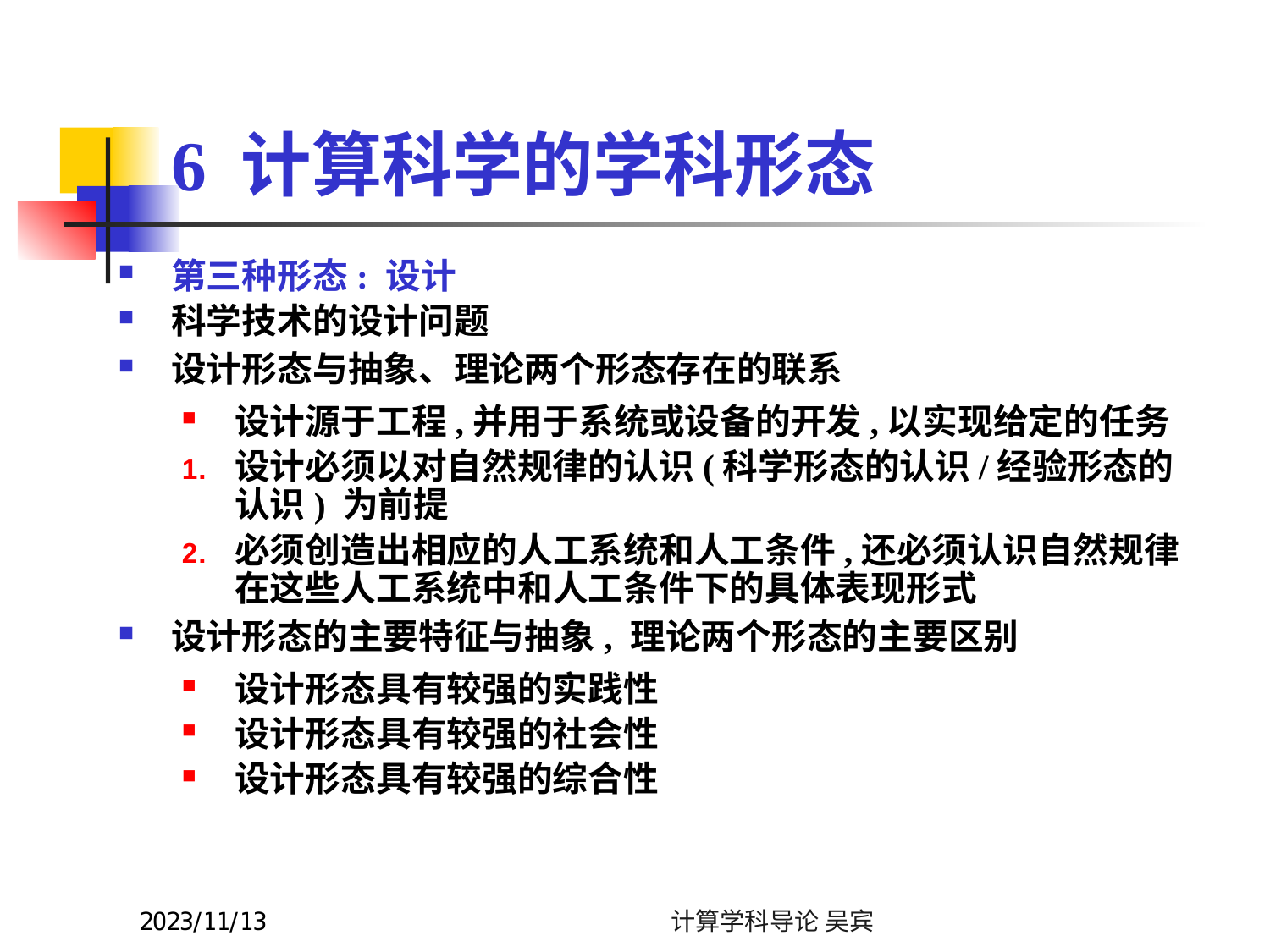

# 6 计算科学的学科形态
第三种形态: 设计
科学技术的设计问题
设计形态与抽象、理论两个形态存在的联系
设计源于工程,并用于系统或设备的开发,以实现给定的任务
设计必须以对自然规律的认识(科学形态的认识/经验形态的认识) 为前提
必须创造出相应的人工系统和人工条件,还必须认识自然规律在这些人工系统中和人工条件下的具体表现形式
设计形态的主要特征与抽象, 理论两个形态的主要区别
设计形态具有较强的实践性
设计形态具有较强的社会性
设计形态具有较强的综合性
2023/11/13
计算学科导论 吴宾